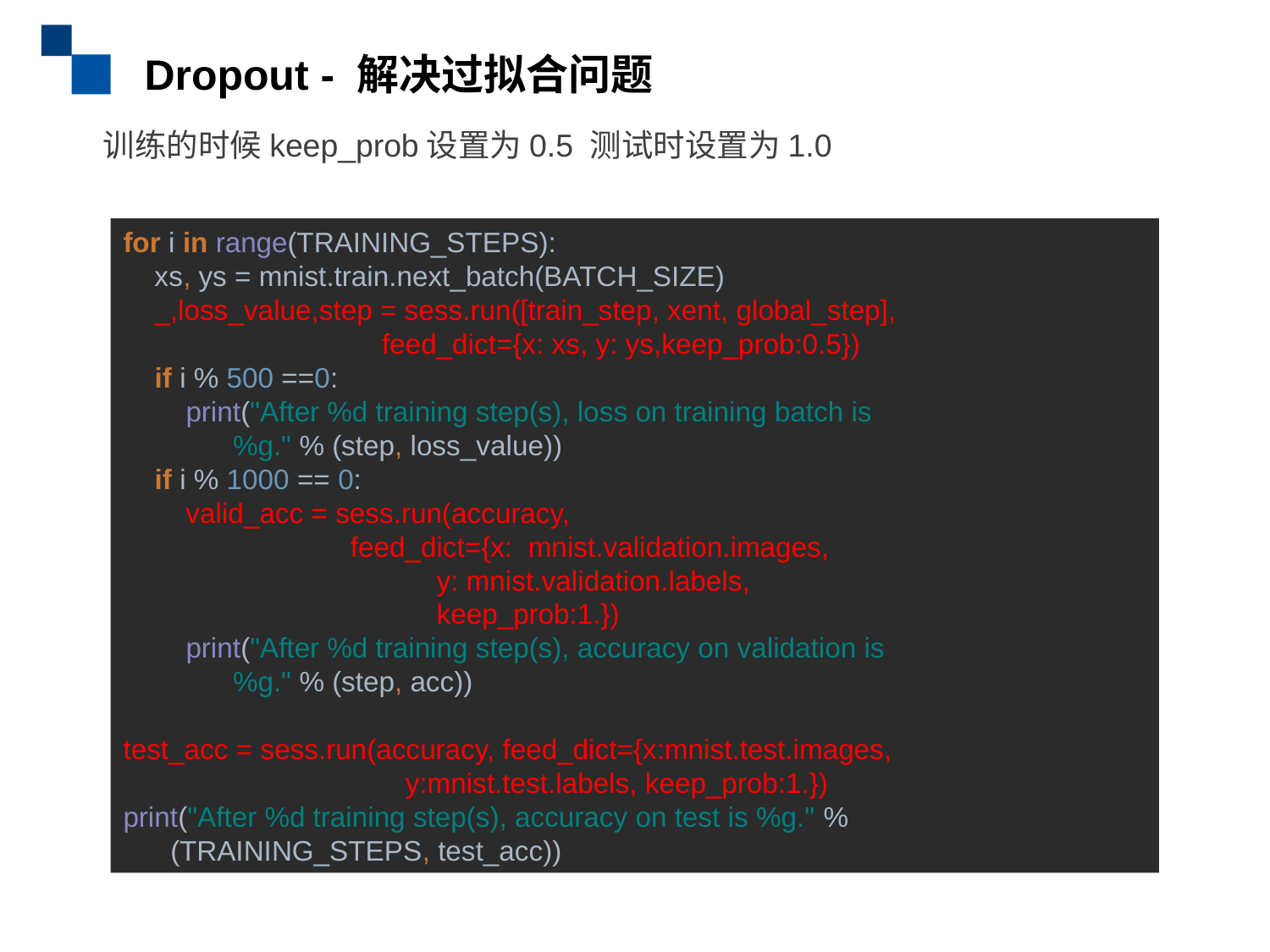

Dropout - 解决过拟合问题

训练的时候keep_prob设置为0.5 测试时设置为1.0
for i in range(TRAINING_STEPS):
    xs, ys = mnist.train.next_batch(BATCH_SIZE)
    _,loss_value,step = sess.run([train_step, xent, global_step],
                                 feed_dict={x: xs, y: ys,keep_prob:0.5})
    if i % 500 ==0:
        print("After %d training step(s), loss on training batch is
              %g." % (step, loss_value))
    if i % 1000 == 0:
        valid_acc = sess.run(accuracy,
                             feed_dict={x:  mnist.validation.images,
                                        y: mnist.validation.labels,
                                        keep_prob:1.})
        print("After %d training step(s), accuracy on validation is
              %g." % (step, acc))
test_acc = sess.run(accuracy, feed_dict={x:mnist.test.images,
                                    y:mnist.test.labels, keep_prob:1.})
print("After %d training step(s), accuracy on test is %g." %
      (TRAINING_STEPS, test_acc))

11